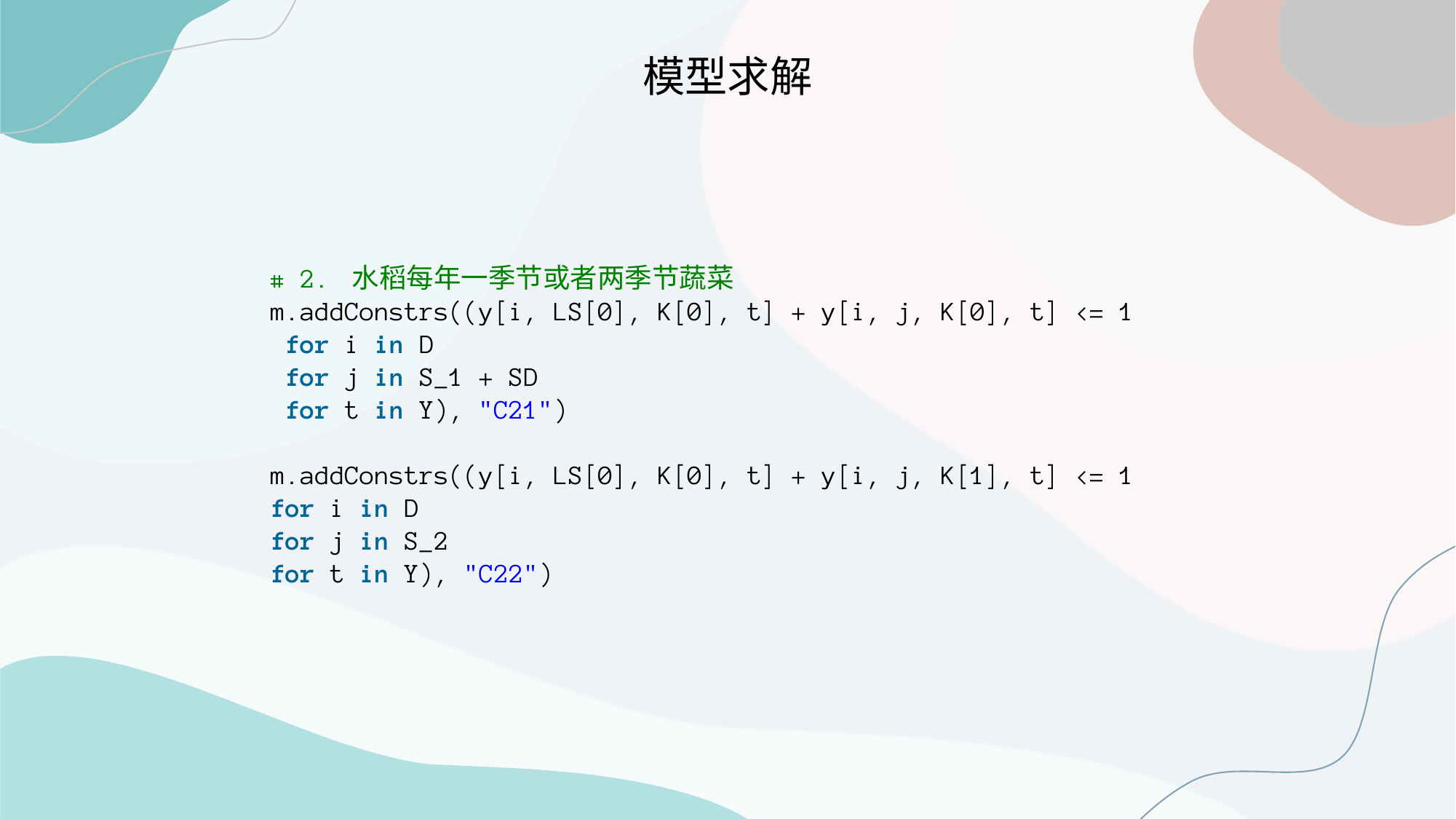

模型求解
# 2. ⽔稻每年⼀季节或者两季节蔬菜
m.addConstrs((y[i, LS[0], K[0], t] + y[i, j, K[0], t] <= 1
 for i in D
 for j in S_1 + SD
 for t in Y), "C21")

m.addConstrs((y[i, LS[0], K[0], t] + y[i, j, K[1], t] <= 1
for i in D
for j in S_2
for t in Y), "C22")